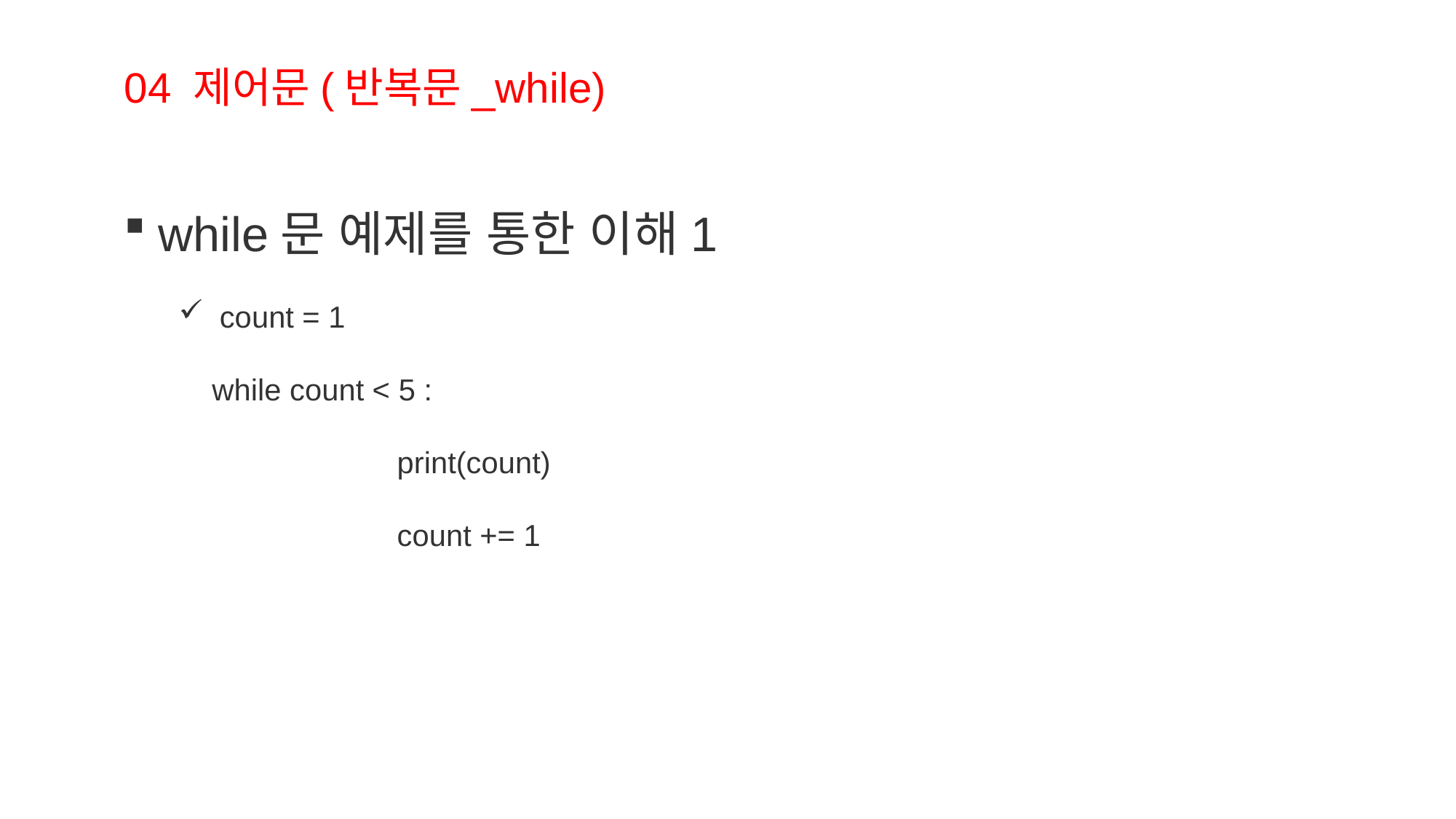

04 제어문(반복문_while)
while문 예제를 통한 이해1
count = 1
    while count < 5 :
		print(count)
		count += 1